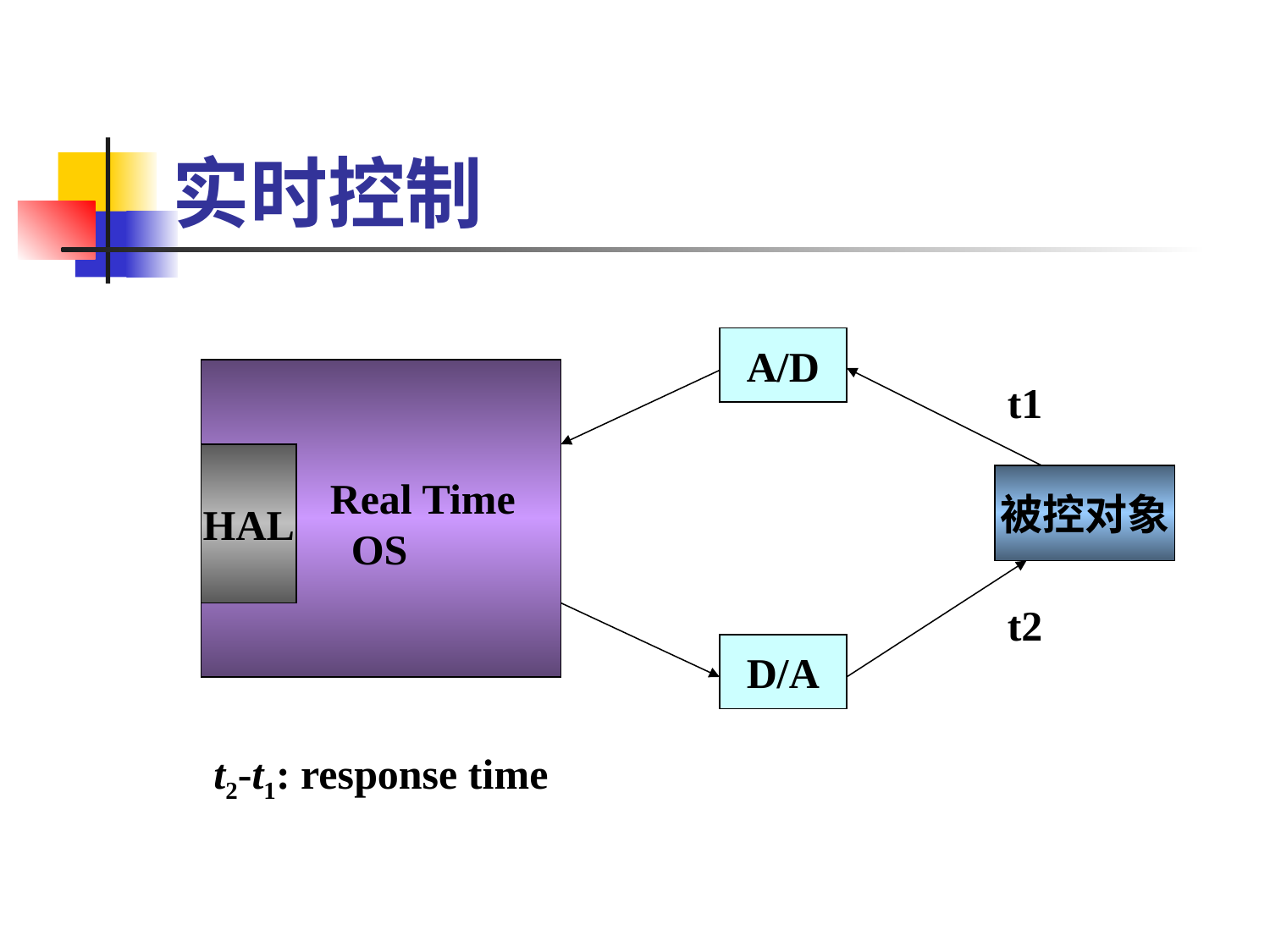

# 实时控制
A/D

t1
HAL
Real Time     OS
被控对象

t2

D/A
t2-t1: response time